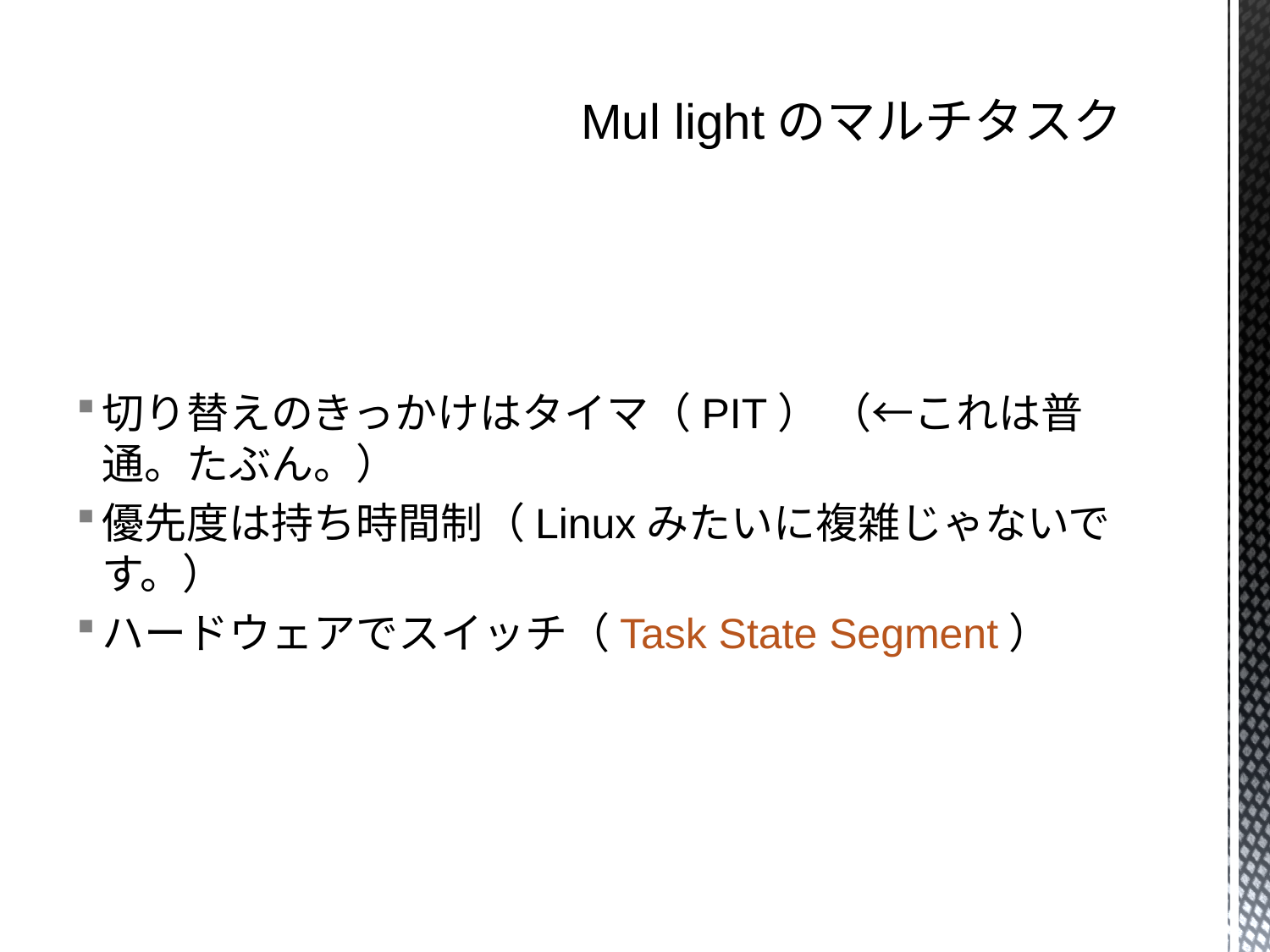

# Mul lightのマルチタスク
切り替えのきっかけはタイマ（PIT） （←これは普通。たぶん。）
優先度は持ち時間制（Linuxみたいに複雑じゃないです。）
ハードウェアでスイッチ（Task State Segment）